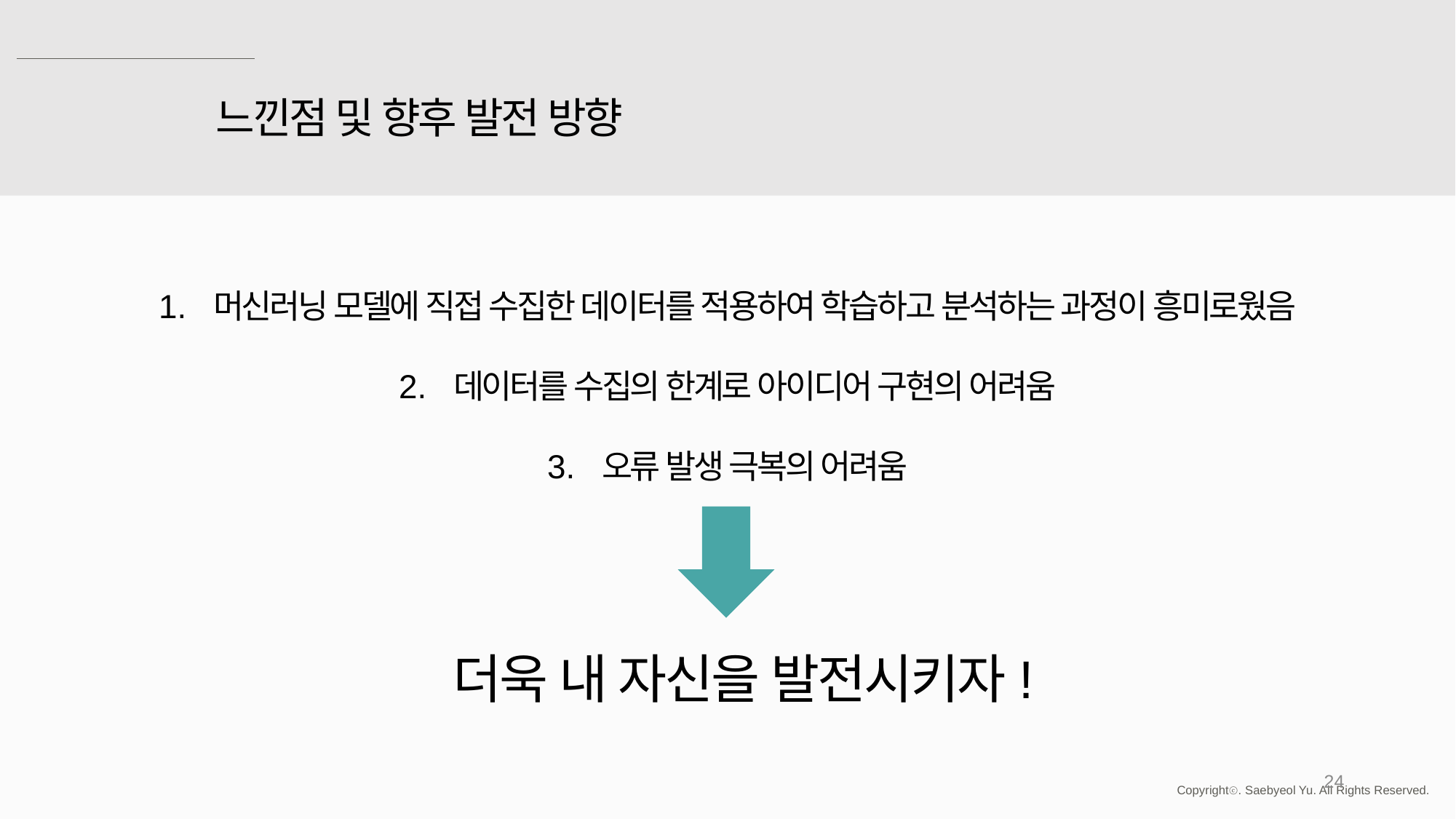

느낀점 및 향후 발전 방향
머신러닝 모델에 직접 수집한 데이터를 적용하여 학습하고 분석하는 과정이 흥미로웠음
데이터를 수집의 한계로 아이디어 구현의 어려움
오류 발생 극복의 어려움

더욱 내 자신을 발전시키자!

24